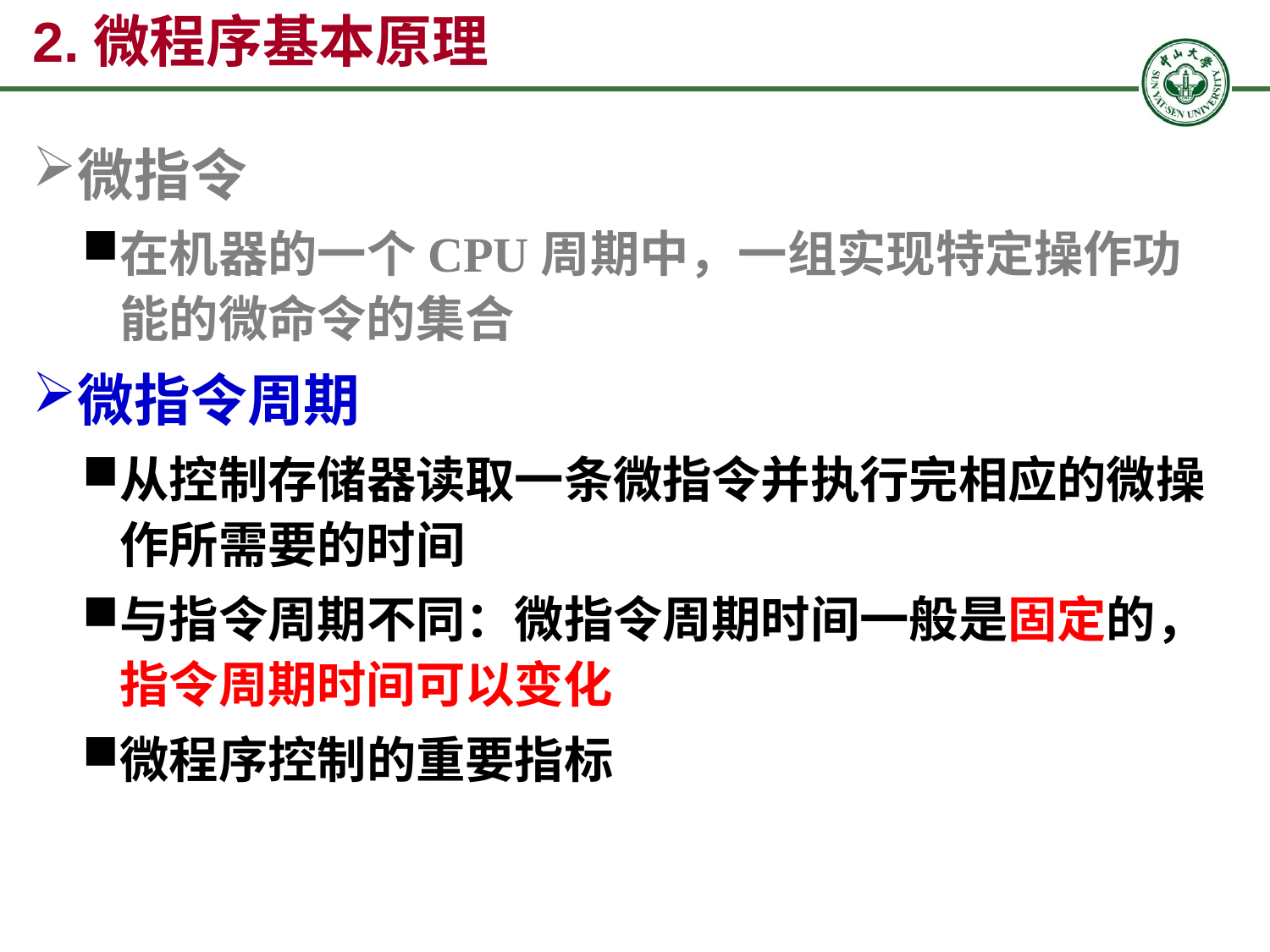

# 2.微程序基本原理
微指令
在机器的一个CPU周期中，一组实现特定操作功能的微命令的集合
微指令周期
从控制存储器读取一条微指令并执行完相应的微操作所需要的时间
与指令周期不同：微指令周期时间一般是固定的，指令周期时间可以变化
微程序控制的重要指标